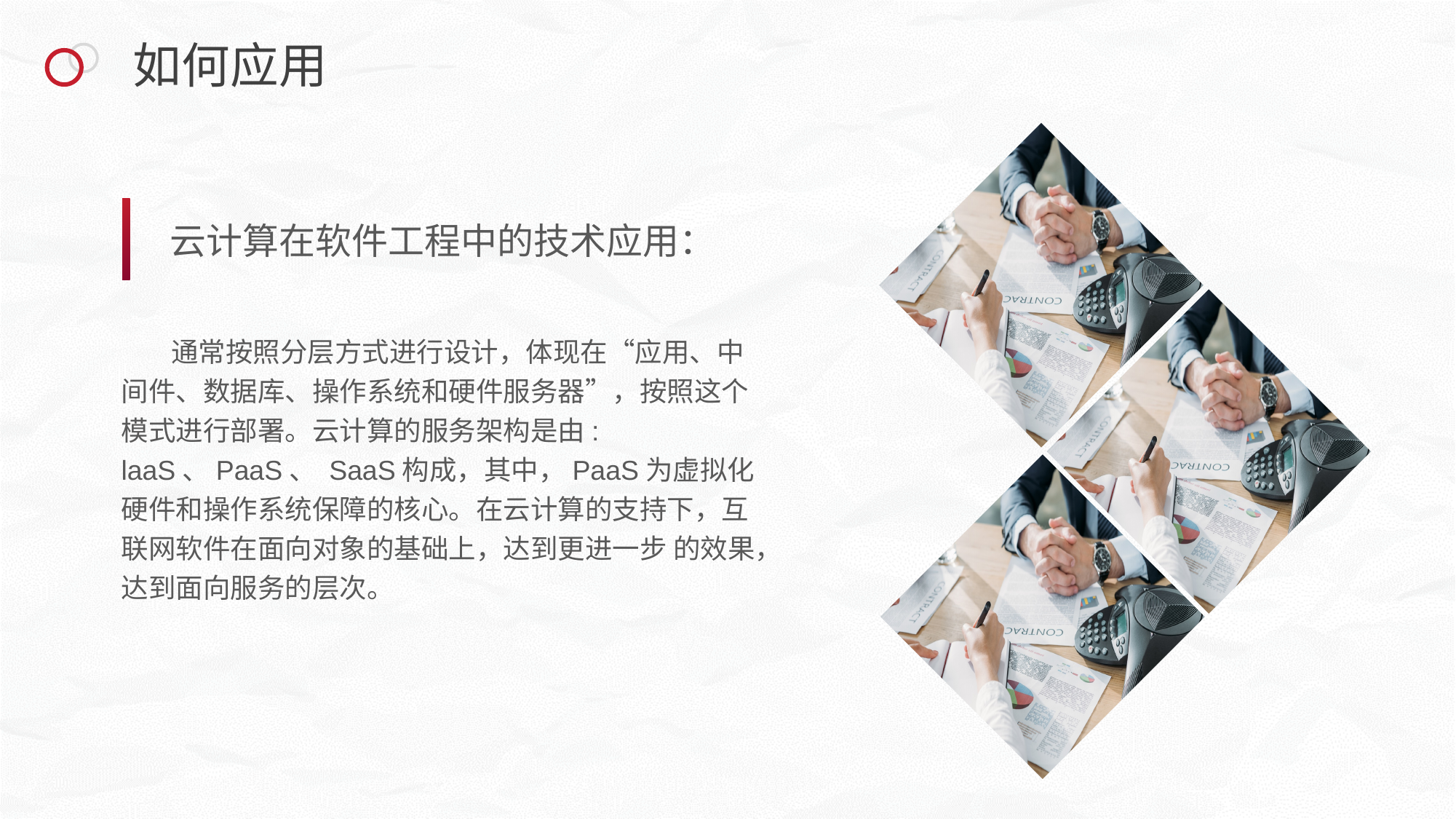

如何应用

云计算在软件工程中的技术应用：
       通常按照分层方式进行设计，体现在“应用、中间件、数据库、操作系统和硬件服务器”，按照这个模式进行部署。云计算的服务架构是由: laaS、PaaS、 SaaS构成，其中，PaaS为虚拟化硬件和操作系统保障的核心。在云计算的支持下，互联网软件在面向对象的基础上，达到更进一步 的效果，达到面向服务的层次。